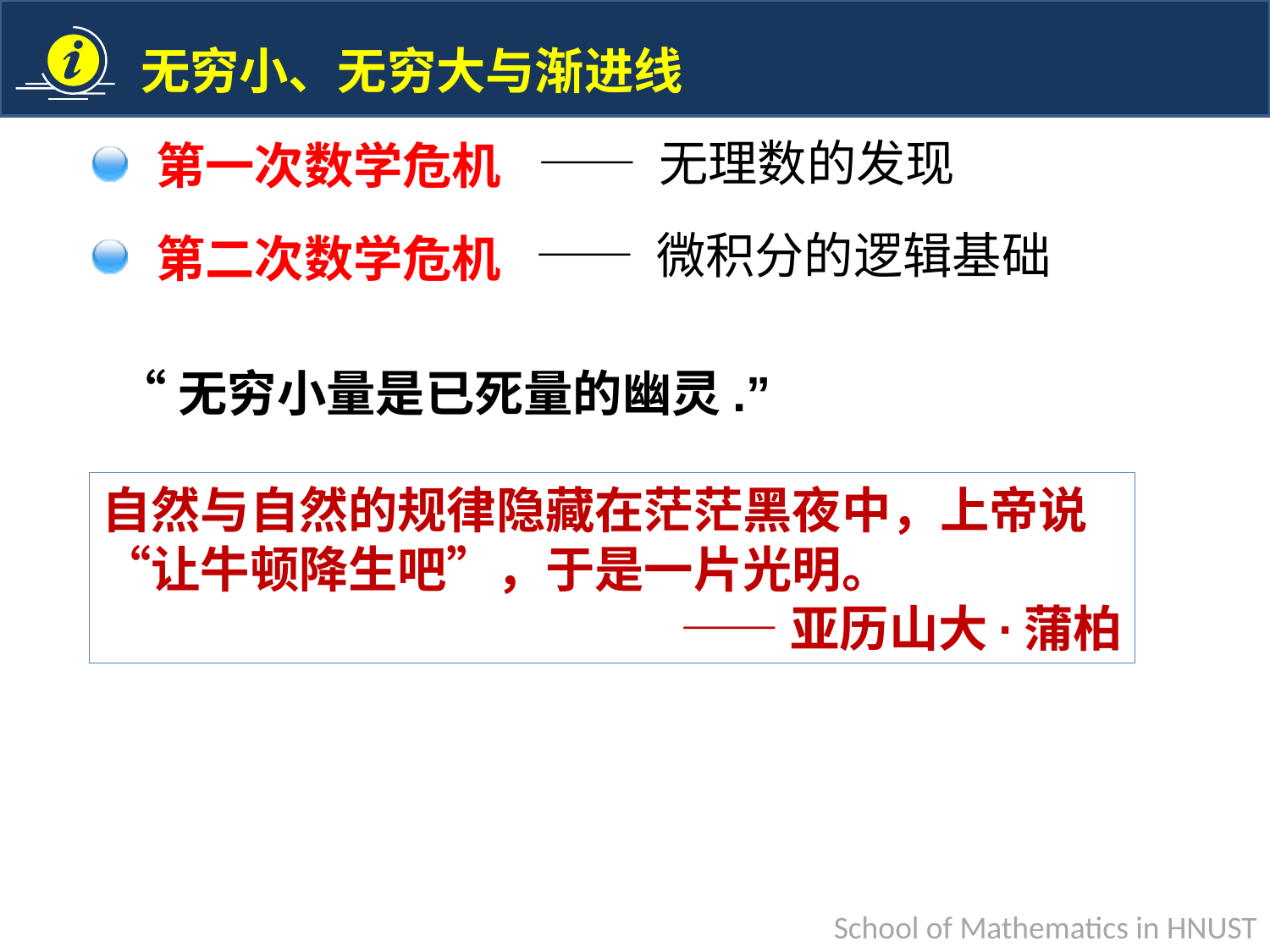

—— 无理数的发现
第一次数学危机
—— 微积分的逻辑基础
第二次数学危机
“无穷小量是已死量的幽灵.”
自然与自然的规律隐藏在茫茫黑夜中，上帝说“让牛顿降生吧”，于是一片光明。
——亚历山大 ∙ 蒲柏